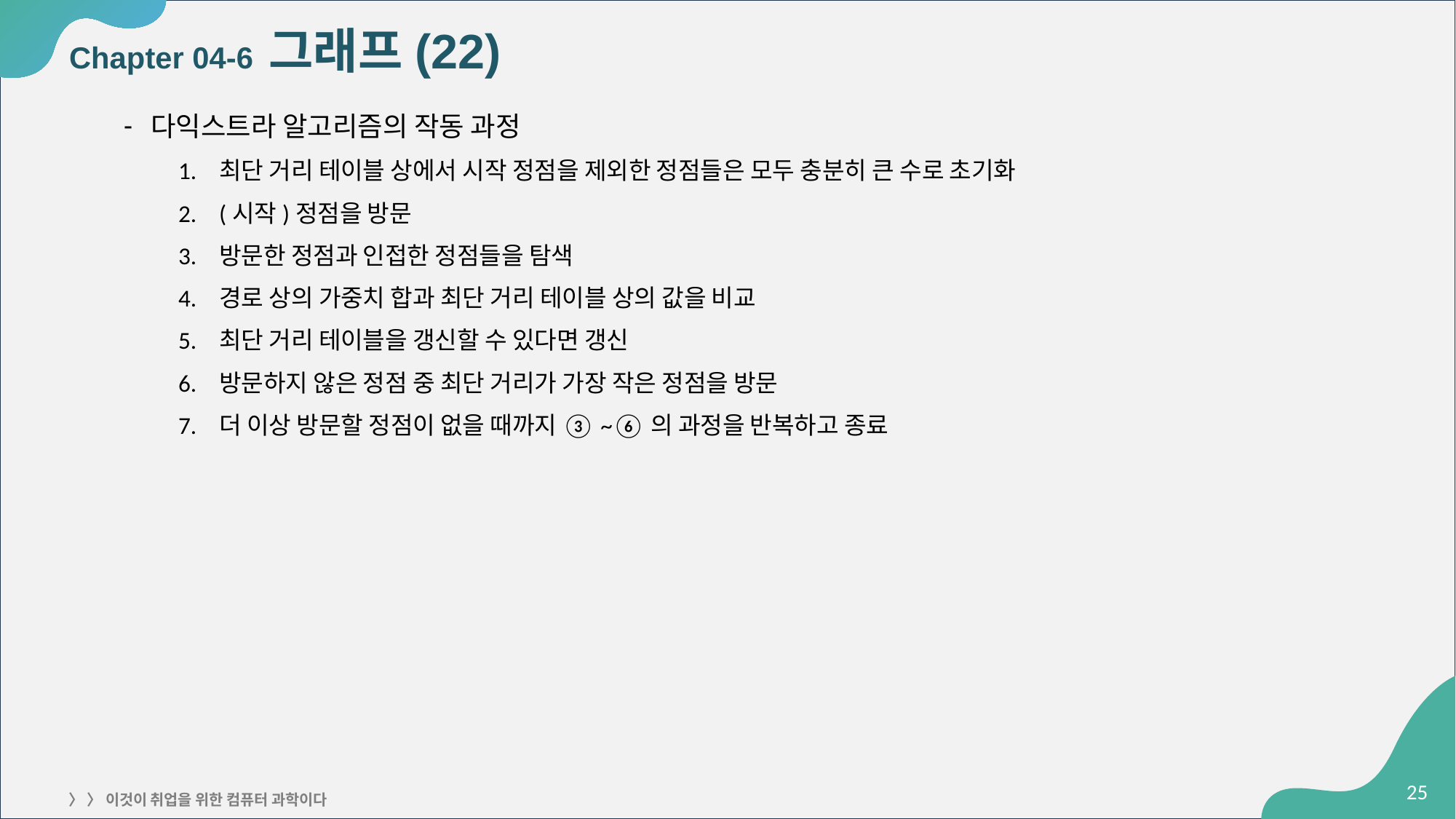

# Chapter 04-6 그래프(22)
다익스트라 알고리즘의 작동 과정
최단 거리 테이블 상에서 시작 정점을 제외한 정점들은 모두 충분히 큰 수로 초기화
(시작)정점을 방문
방문한 정점과 인접한 정점들을 탐색
경로 상의 가중치 합과 최단 거리 테이블 상의 값을 비교
최단 거리 테이블을 갱신할 수 있다면 갱신
방문하지 않은 정점 중 최단 거리가 가장 작은 정점을 방문
더 이상 방문할 정점이 없을 때까지 ③~⑥의 과정을 반복하고 종료
25
〉 〉 이것이 취업을 위한 컴퓨터 과학이다